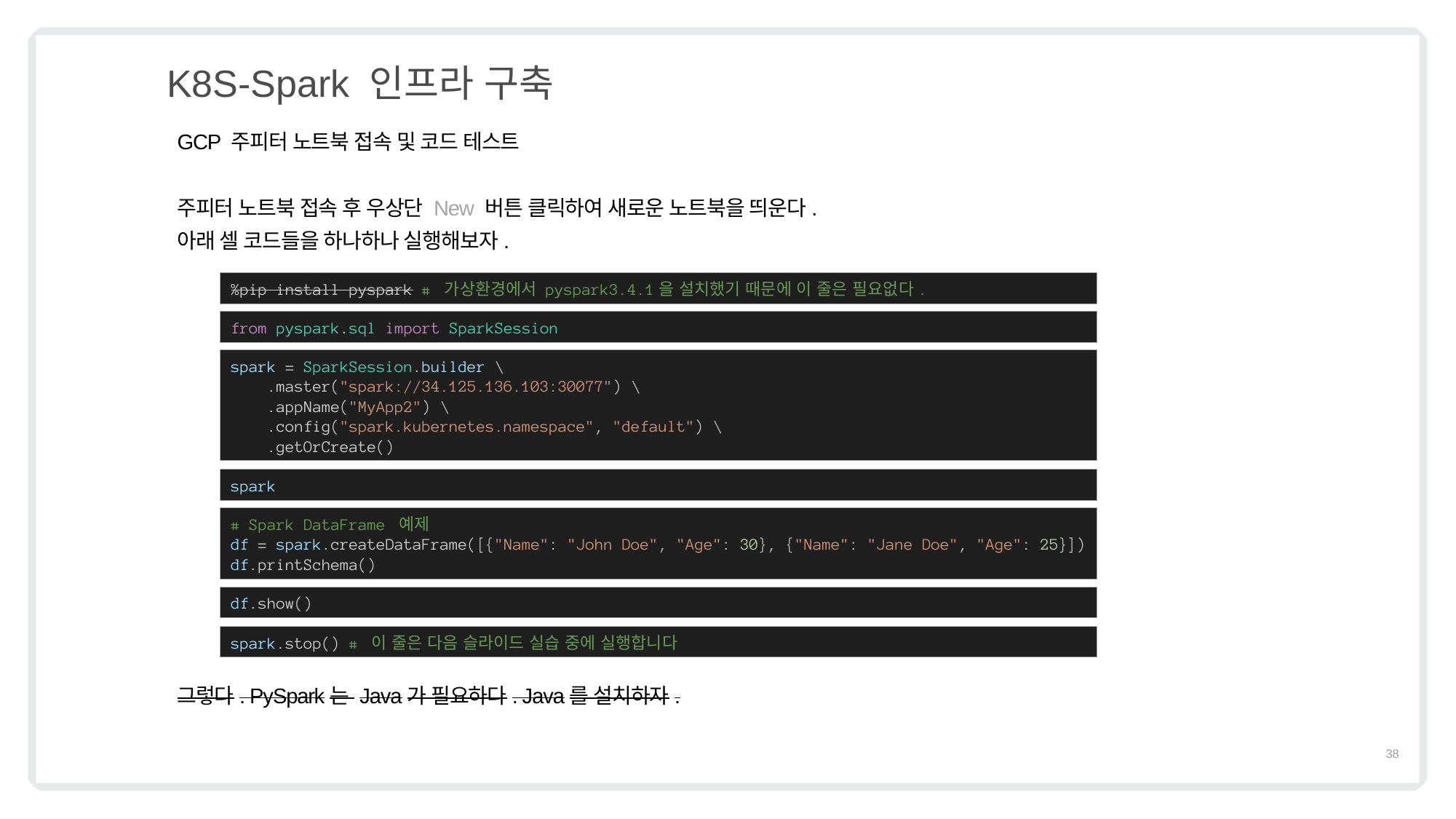

K8S-Spark 인프라 구축
GCP 주피터 노트북 접속 및 코드 테스트

주피터 노트북 접속 후 우상단 New 버튼 클릭하여 새로운 노트북을 띄운다.
아래 셀 코드들을 하나하나 실행해보자.
%pip install pyspark # 가상환경에서 pyspark3.4.1을 설치했기 때문에 이 줄은 필요없다.
from pyspark.sql import SparkSession
spark = SparkSession.builder \
    .master("spark://34.125.136.103:30077") \
    .appName("MyApp2") \
    .config("spark.kubernetes.namespace", "default") \
    .getOrCreate()
spark
# Spark DataFrame 예제
df = spark.createDataFrame([{"Name": "John Doe", "Age": 30}, {"Name": "Jane Doe", "Age": 25}])
df.printSchema()
df.show()
spark.stop() # 이 줄은 다음 슬라이드 실습 중에 실행합니다
그렇다. PySpark는 Java가 필요하다. Java를 설치하자.